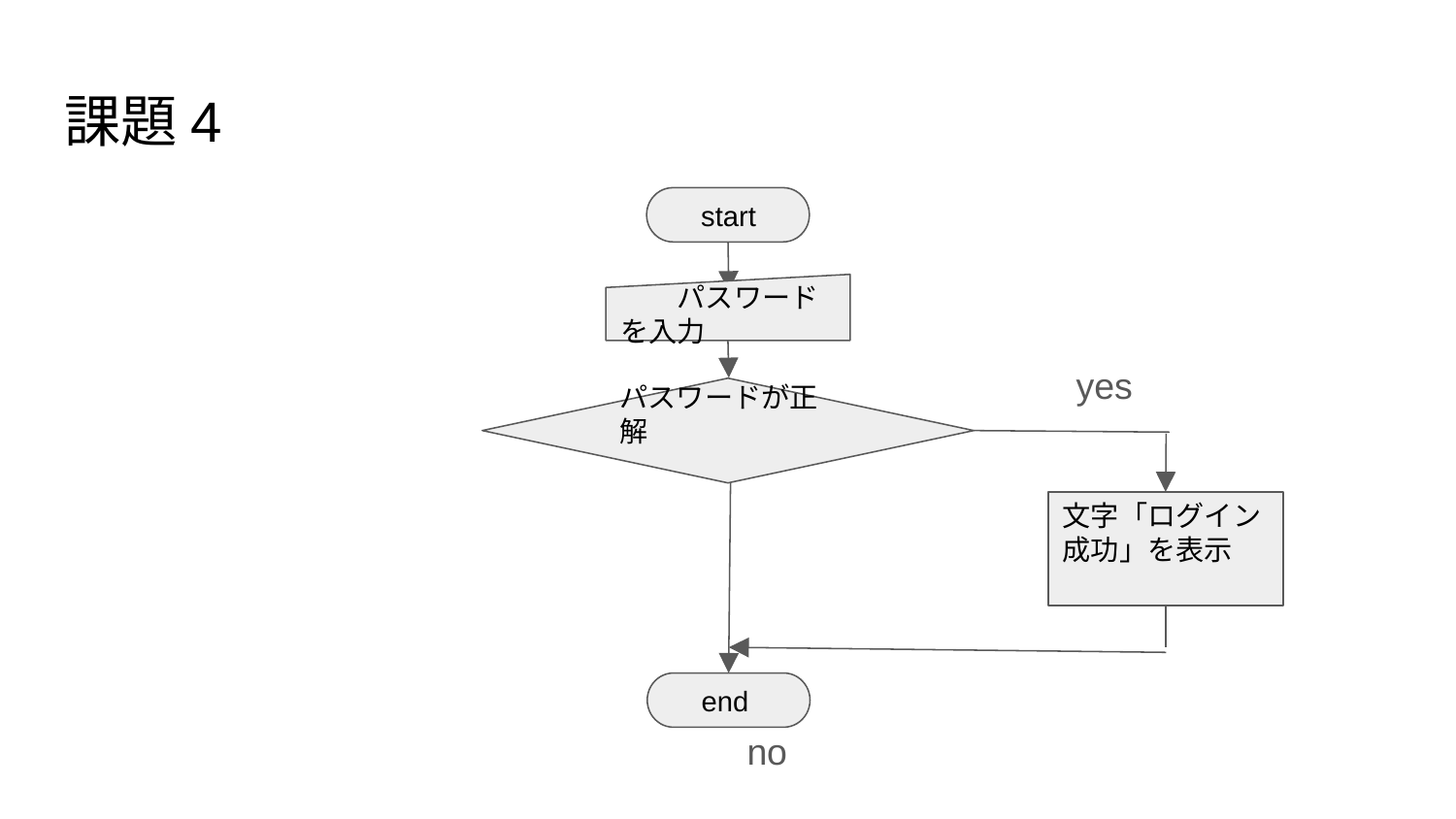

# 課題4

                                                                                   　           yes

                                                                   no

    start
　　パスワードを入力
パスワードが正解

文字「ログイン成功」を表示

    end